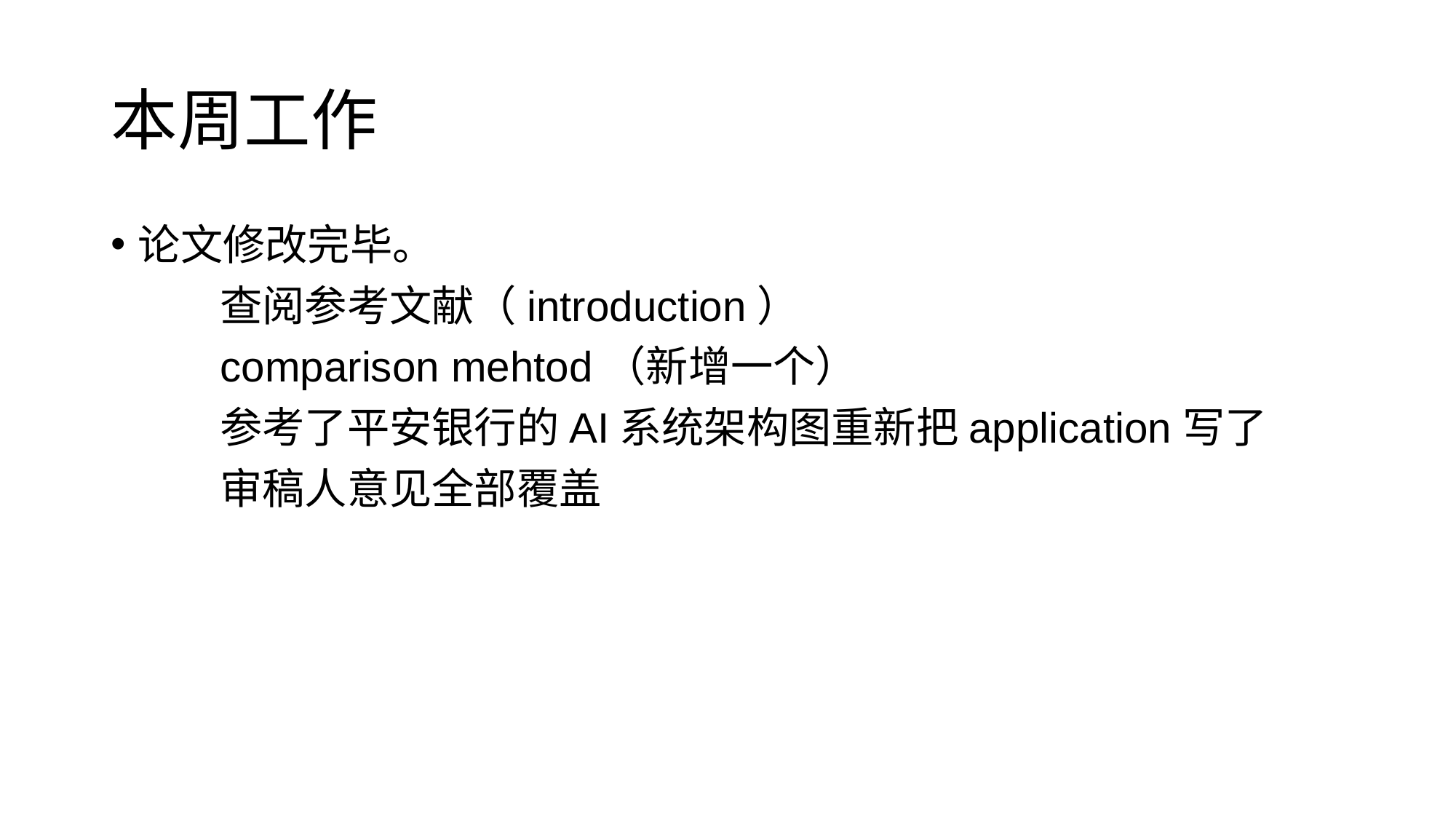

# 本周工作
论文修改完毕。
	查阅参考文献（introduction）
	comparison mehtod（新增一个）
	参考了平安银行的AI系统架构图重新把application写了
	审稿人意见全部覆盖